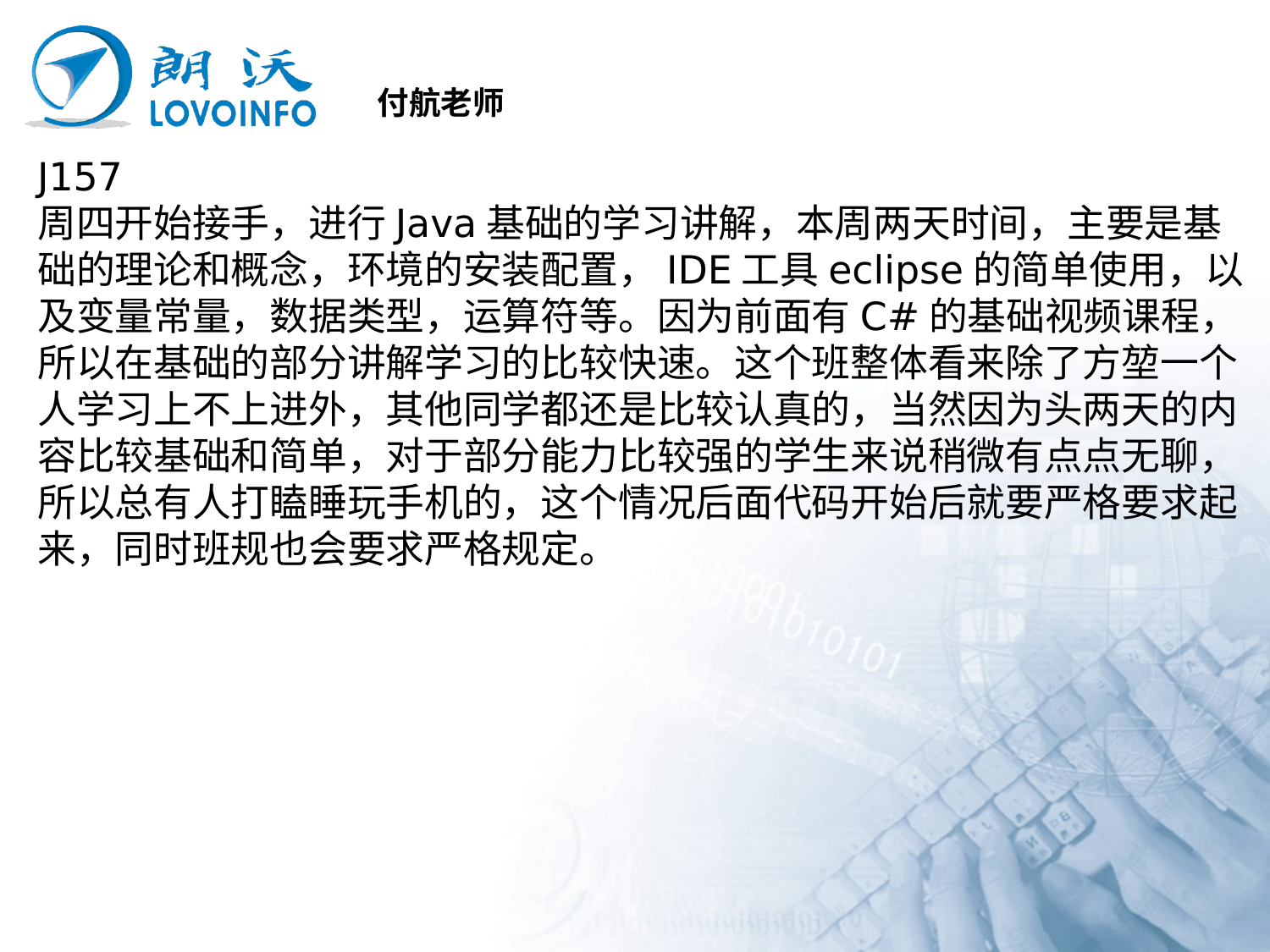

付航老师
J157
周四开始接手，进行Java基础的学习讲解，本周两天时间，主要是基础的理论和概念，环境的安装配置，IDE工具eclipse的简单使用，以及变量常量，数据类型，运算符等。因为前面有C#的基础视频课程，所以在基础的部分讲解学习的比较快速。这个班整体看来除了方堃一个人学习上不上进外，其他同学都还是比较认真的，当然因为头两天的内容比较基础和简单，对于部分能力比较强的学生来说稍微有点点无聊，所以总有人打瞌睡玩手机的，这个情况后面代码开始后就要严格要求起来，同时班规也会要求严格规定。